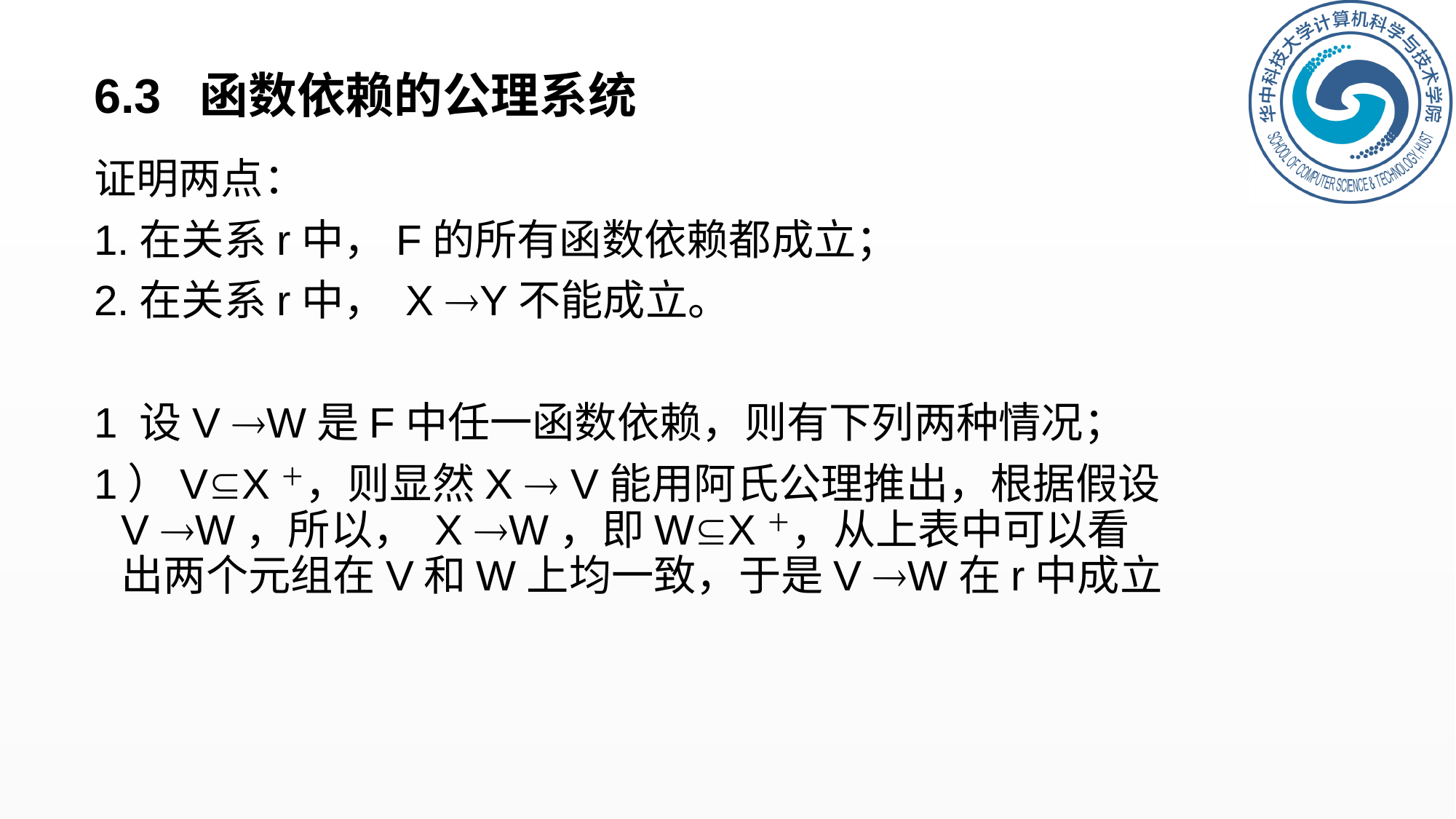

# 6.3  函数依赖的公理系统
证明两点：
1.在关系r中，F的所有函数依赖都成立；
2.在关系r中， X →Y不能成立。

1 设V →W是F中任一函数依赖，则有下列两种情况；
1）V⊆X＋，则显然X → V能用阿氏公理推出，根据假设V →W，所以， X →W，即W⊆X＋，从上表中可以看出两个元组在V和W上均一致，于是V →W在r中成立